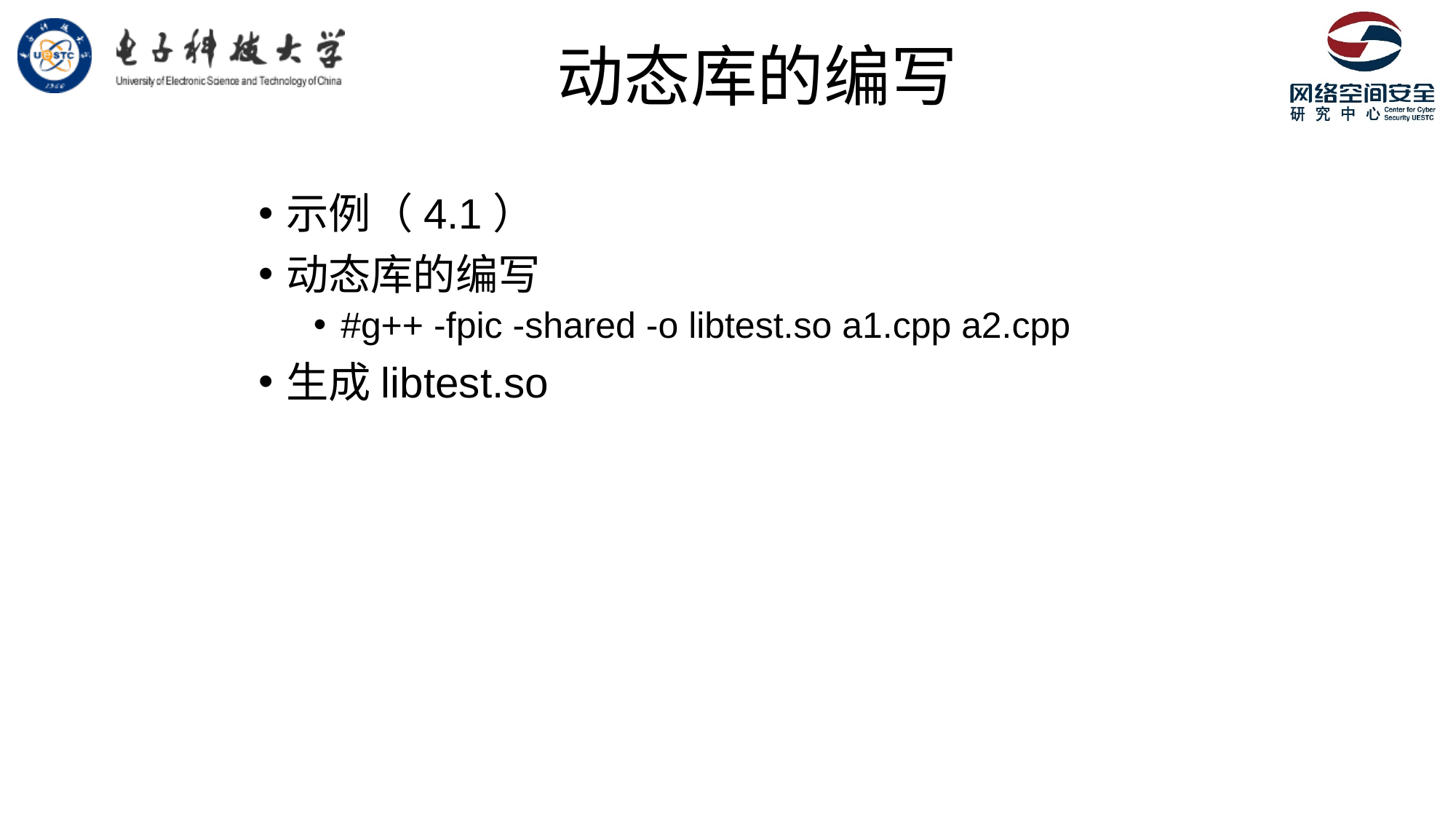

# 动态库的编写
示例（4.1）
动态库的编写
#g++ -fpic -shared -o libtest.so a1.cpp a2.cpp
生成libtest.so